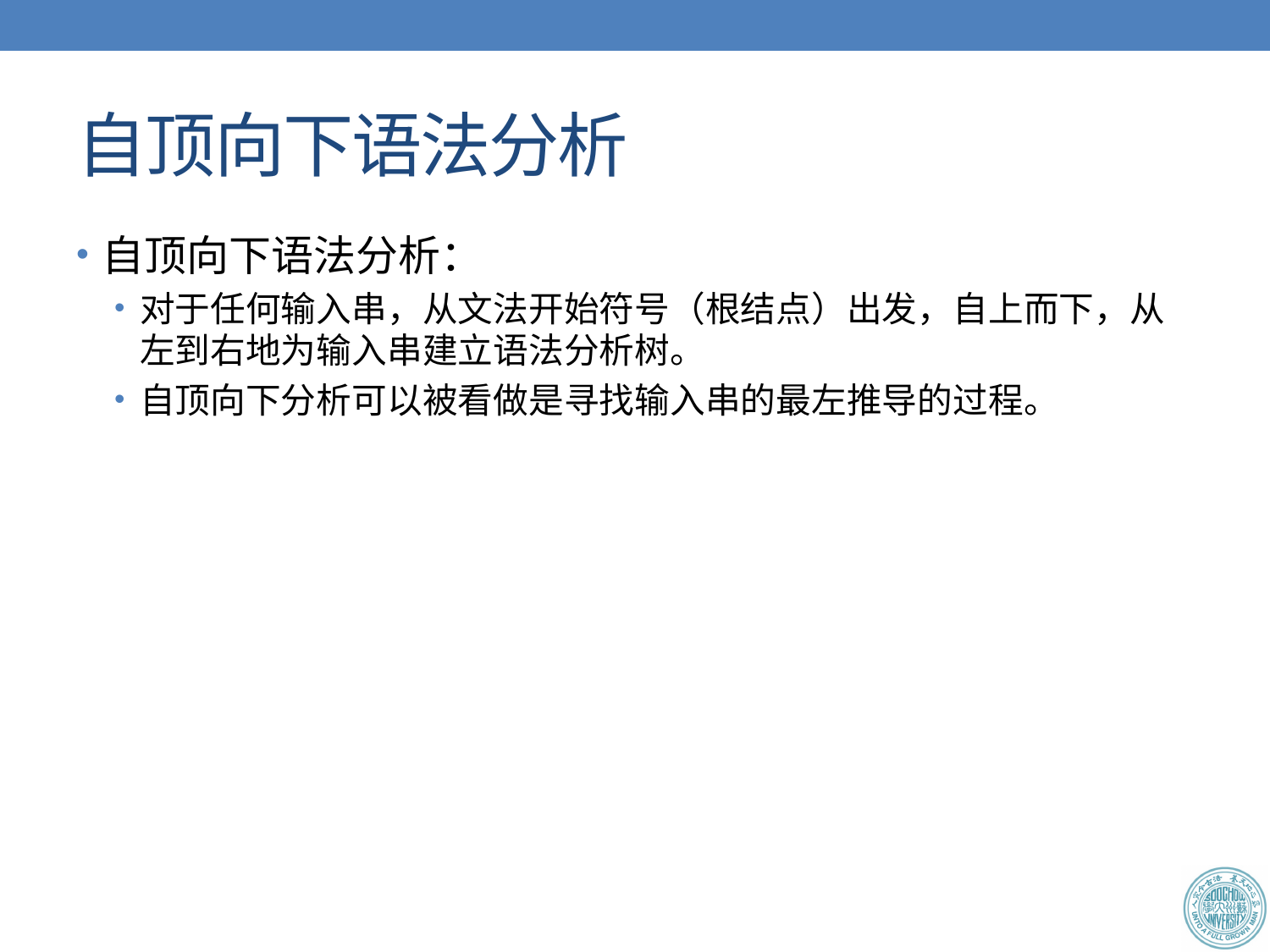

# 自顶向下语法分析
自顶向下语法分析：
对于任何输入串，从文法开始符号（根结点）出发，自上而下，从左到右地为输入串建立语法分析树。
自顶向下分析可以被看做是寻找输入串的最左推导的过程。